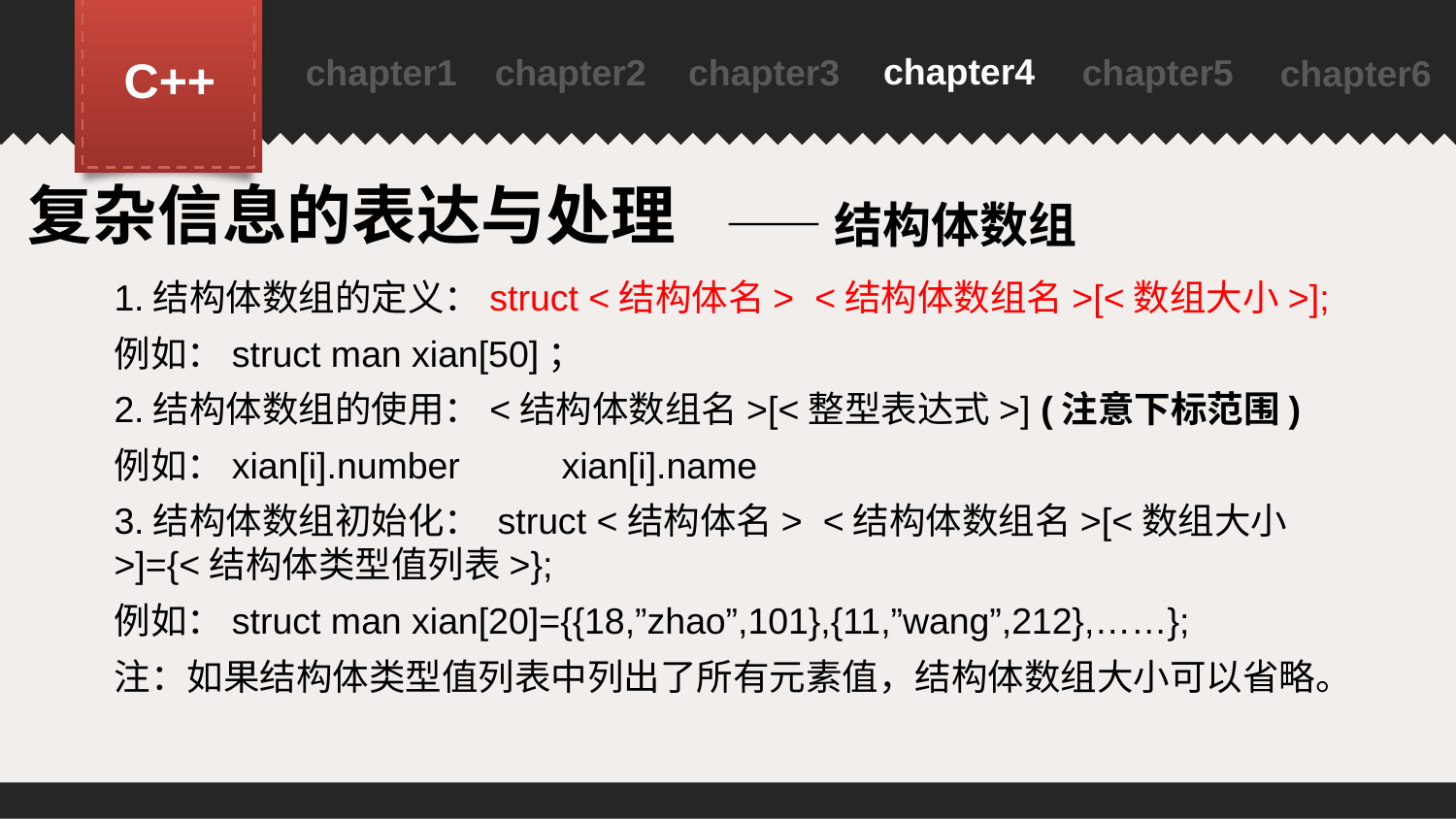

chapter4
C++
chapter1
chapter2
chapter3
chapter5
chapter6
PPT模板下载：www.1ppt.com/moban/     行业PPT模板：www.1ppt.com/hangye/
节日PPT模板：www.1ppt.com/jieri/           PPT素材下载：www.1ppt.com/sucai/
PPT背景图片：www.1ppt.com/beijing/      PPT图表下载：www.1ppt.com/tubiao/
优秀PPT下载：www.1ppt.com/xiazai/        PPT教程： www.1ppt.com/powerpoint/
Word教程： www.1ppt.com/word/              Excel教程：www.1ppt.com/excel/
资料下载：www.1ppt.com/ziliao/                PPT课件下载：www.1ppt.com/kejian/
范文下载：www.1ppt.com/fanwen/             试卷下载：www.1ppt.com/shiti/
教案下载：www.1ppt.com/jiaoan/

复杂信息的表达与处理
——结构体数组
1.结构体数组的定义：struct <结构体名>  <结构体数组名>[<数组大小>];
例如：struct man xian[50]；
2.结构体数组的使用：<结构体数组名>[<整型表达式>] (注意下标范围)
例如：xian[i].number          xian[i].name
3.结构体数组初始化： struct <结构体名>  <结构体数组名>[<数组大小>]={<结构体类型值列表>};
例如：struct man xian[20]={{18,”zhao”,101},{11,”wang”,212},……};
注：如果结构体类型值列表中列出了所有元素值，结构体数组大小可以省略。